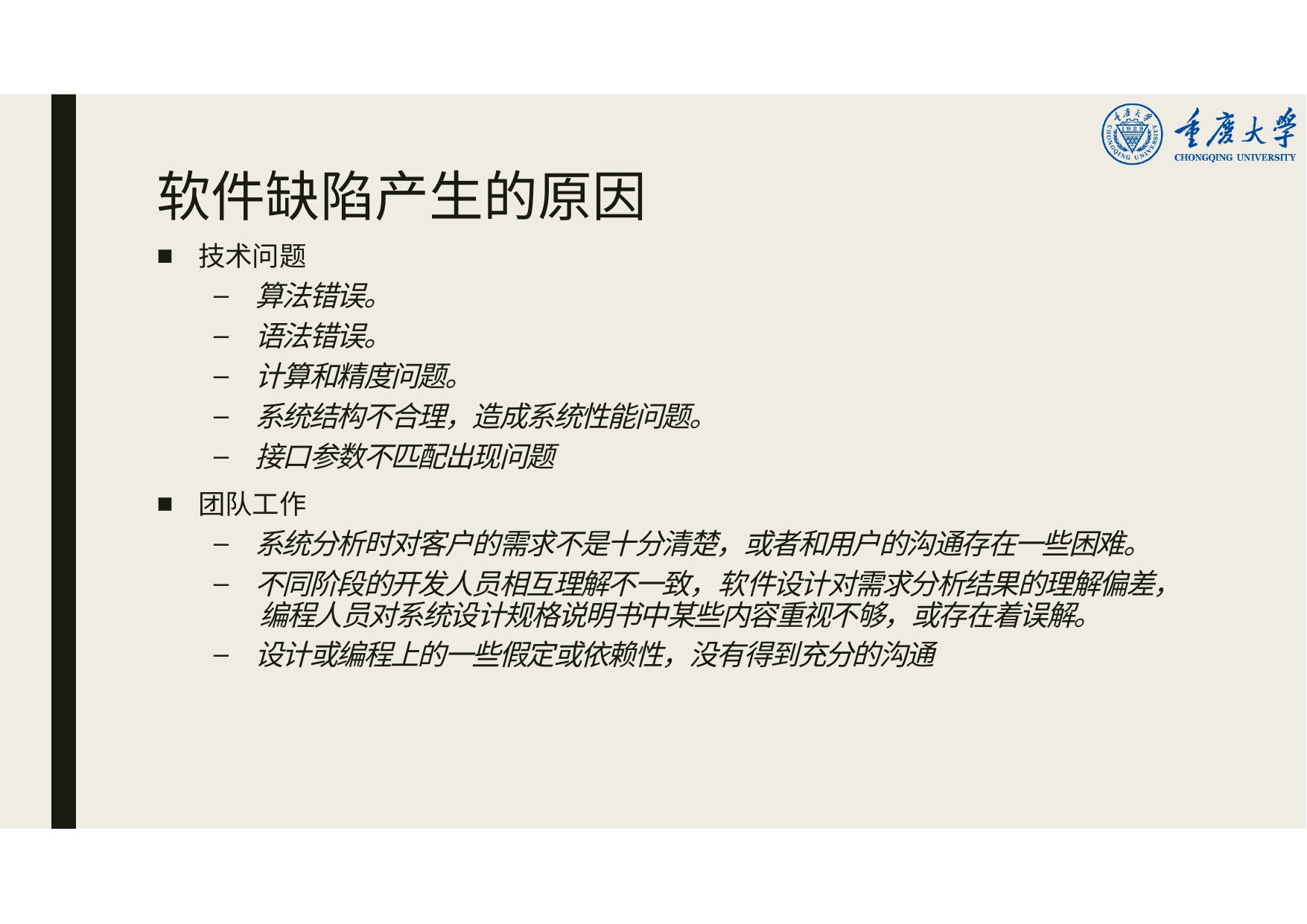

# 软件缺陷产生的原因
技术问题
算法错误。
语法错误。
计算和精度问题。
系统结构不合理，造成系统性能问题。
接口参数不匹配出现问题
团队工作
系统分析时对客户的需求不是十分清楚，或者和用户的沟通存在一些困难。
不同阶段的开发人员相互理解不一致，软件设计对需求分析结果的理解偏差，  编程人员对系统设计规格说明书中某些内容重视不够，或存在着误解。
设计或编程上的一些假定或依赖性，没有得到充分的沟通